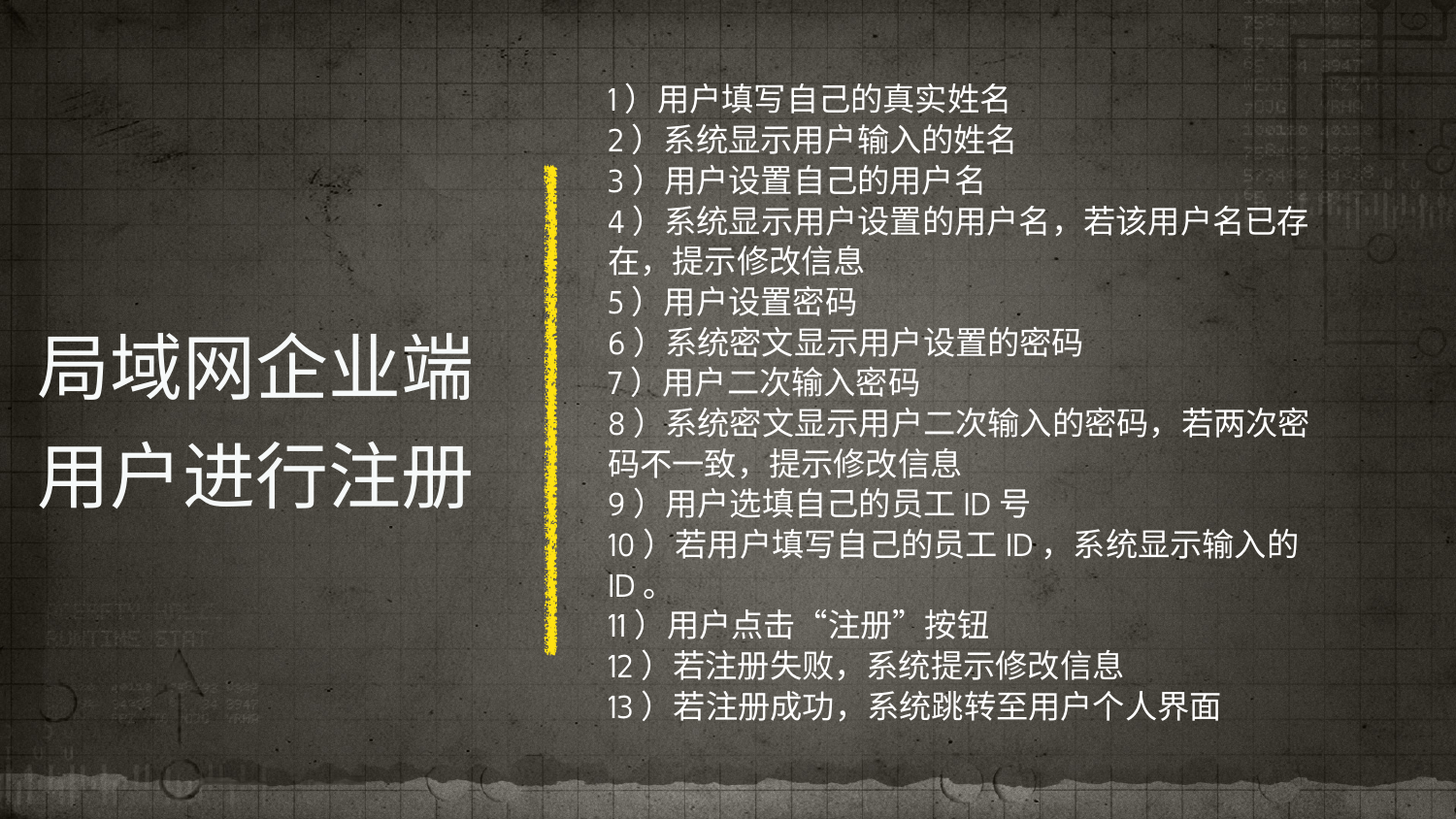

1）用户填写自己的真实姓名
2）系统显示用户输入的姓名
3）用户设置自己的用户名
4）系统显示用户设置的用户名，若该用户名已存在，提示修改信息
5）用户设置密码
6）系统密文显示用户设置的密码
7）用户二次输入密码
8）系统密文显示用户二次输入的密码，若两次密码不一致，提示修改信息
9）用户选填自己的员工ID号
10）若用户填写自己的员工ID，系统显示输入的ID。
11）用户点击“注册”按钮
12）若注册失败，系统提示修改信息
13）若注册成功，系统跳转至用户个人界面
# 局域网企业端用户进行注册